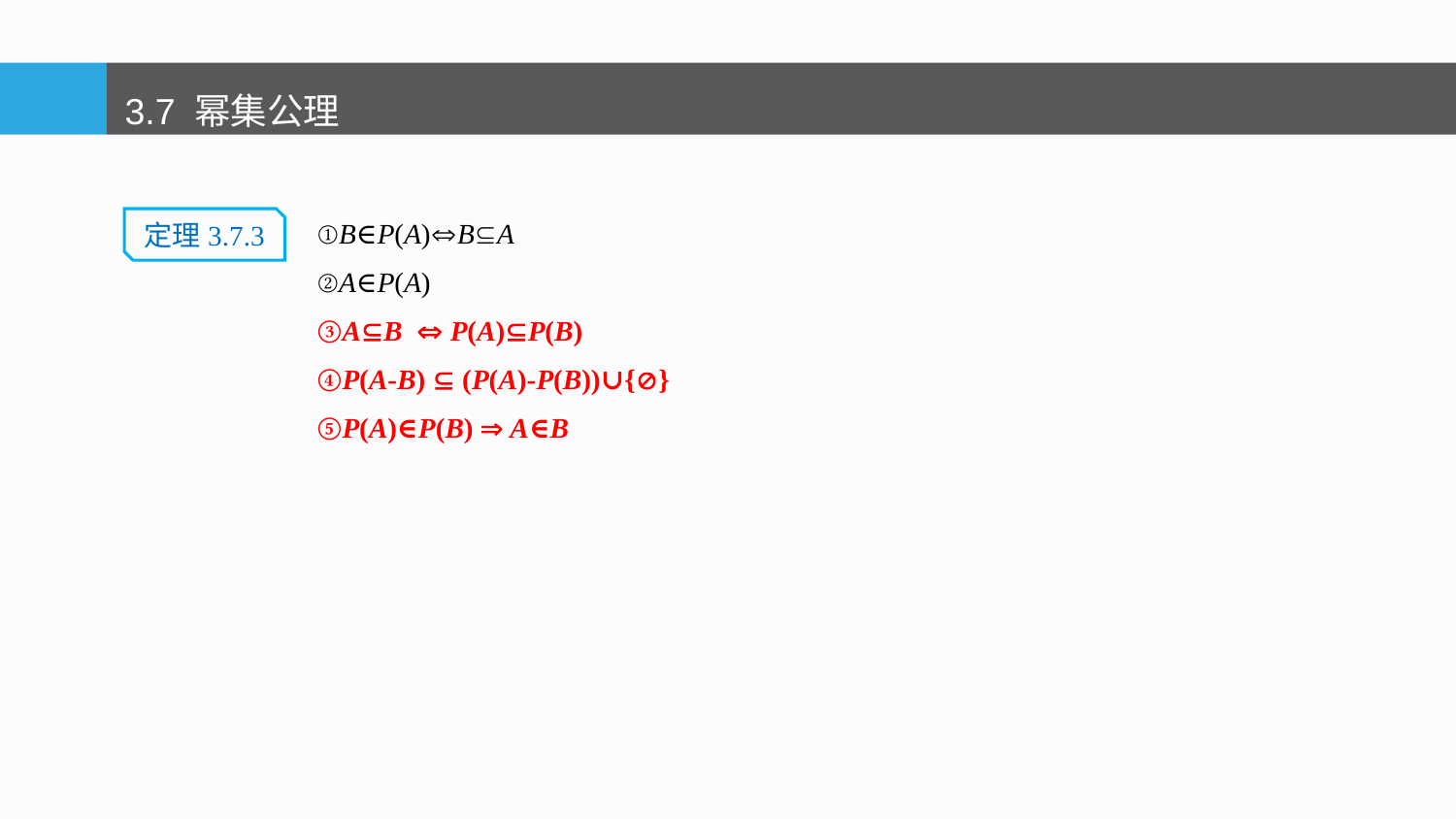

3.7 幂集公理

①B∈P(A)⇔B⊆A
②A∈P(A)
③A⊆B  ⇔ P(A)⊆P(B)
④P(A-B) ⊆ (P(A)-P(B))∪{∅}
⑤P(A)∈P(B) ⇒ A∈B
定理3.7.3